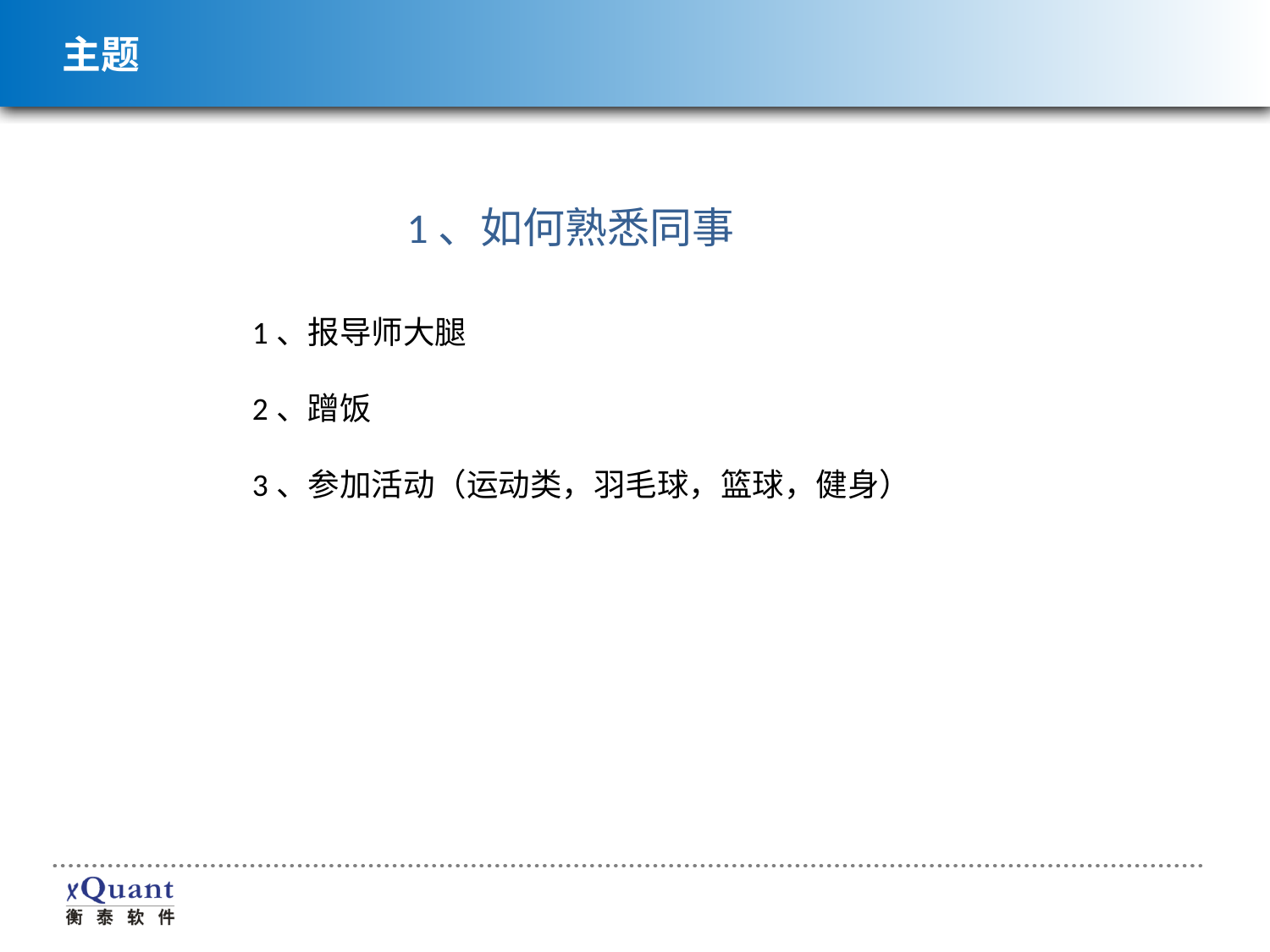

# 主题
1、如何熟悉同事
1、报导师大腿

2、蹭饭

3、参加活动（运动类，羽毛球，篮球，健身）

3